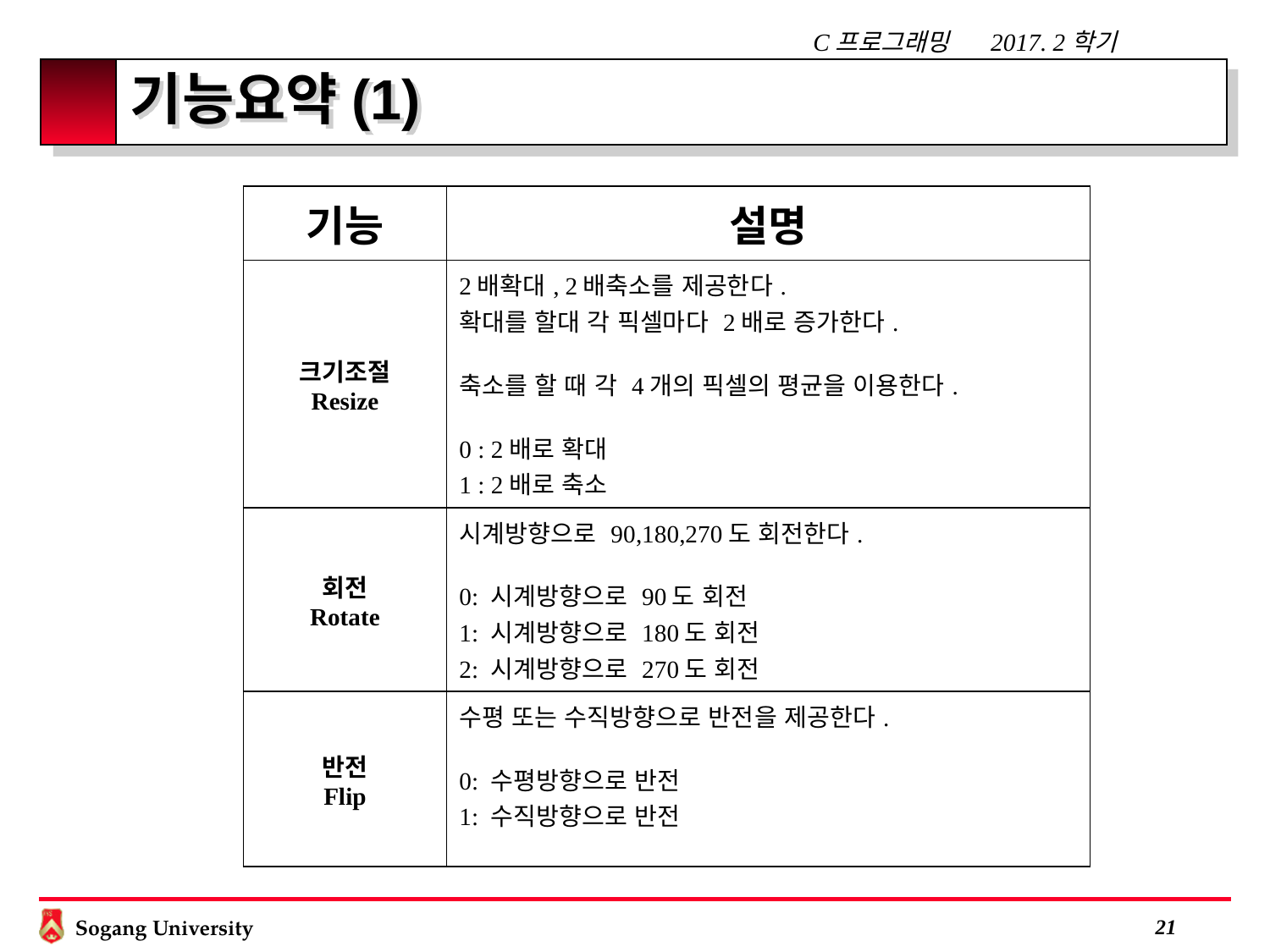

# 기능요약(1)

| 기능 | 설명 |
| --- | --- |
| 크기조절 Resize | 2배확대, 2배축소를 제공한다. 확대를 할대 각 픽셀마다 2배로 증가한다. 축소를 할 때 각 4개의 픽셀의 평균을 이용한다. 0 : 2배로 확대 1 : 2배로 축소 |
| 회전 Rotate | 시계방향으로 90,180,270도 회전한다. 0: 시계방향으로 90도 회전 1: 시계방향으로 180도 회전 2: 시계방향으로 270도 회전 |
| 반전 Flip | 수평 또는 수직방향으로 반전을 제공한다. 0: 수평방향으로 반전 1: 수직방향으로 반전 |
 21